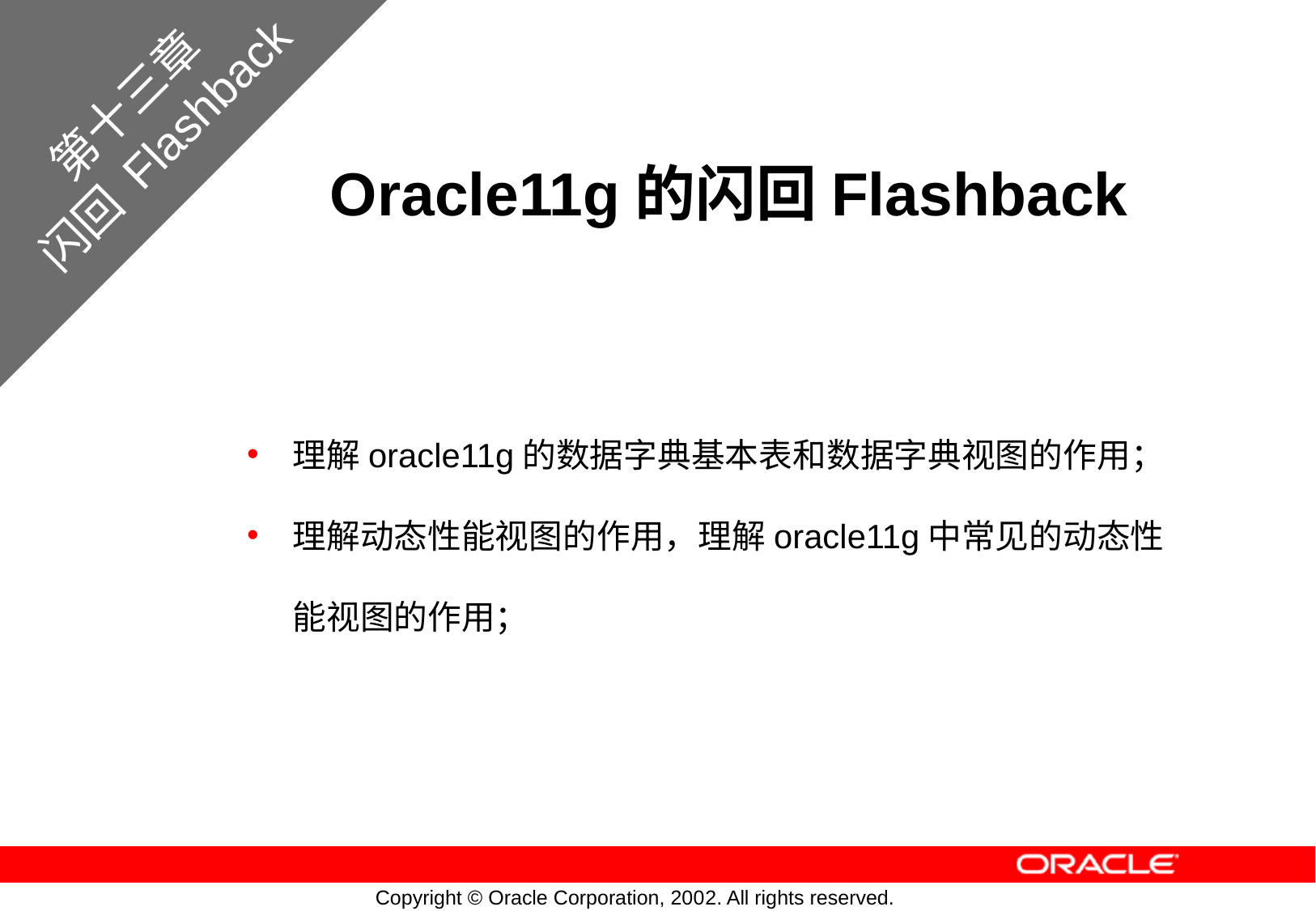

第十三章
闪回 Flashback
Oracle11g的闪回Flashback
理解oracle11g的数据字典基本表和数据字典视图的作用；
理解动态性能视图的作用，理解oracle11g中常见的动态性能视图的作用；